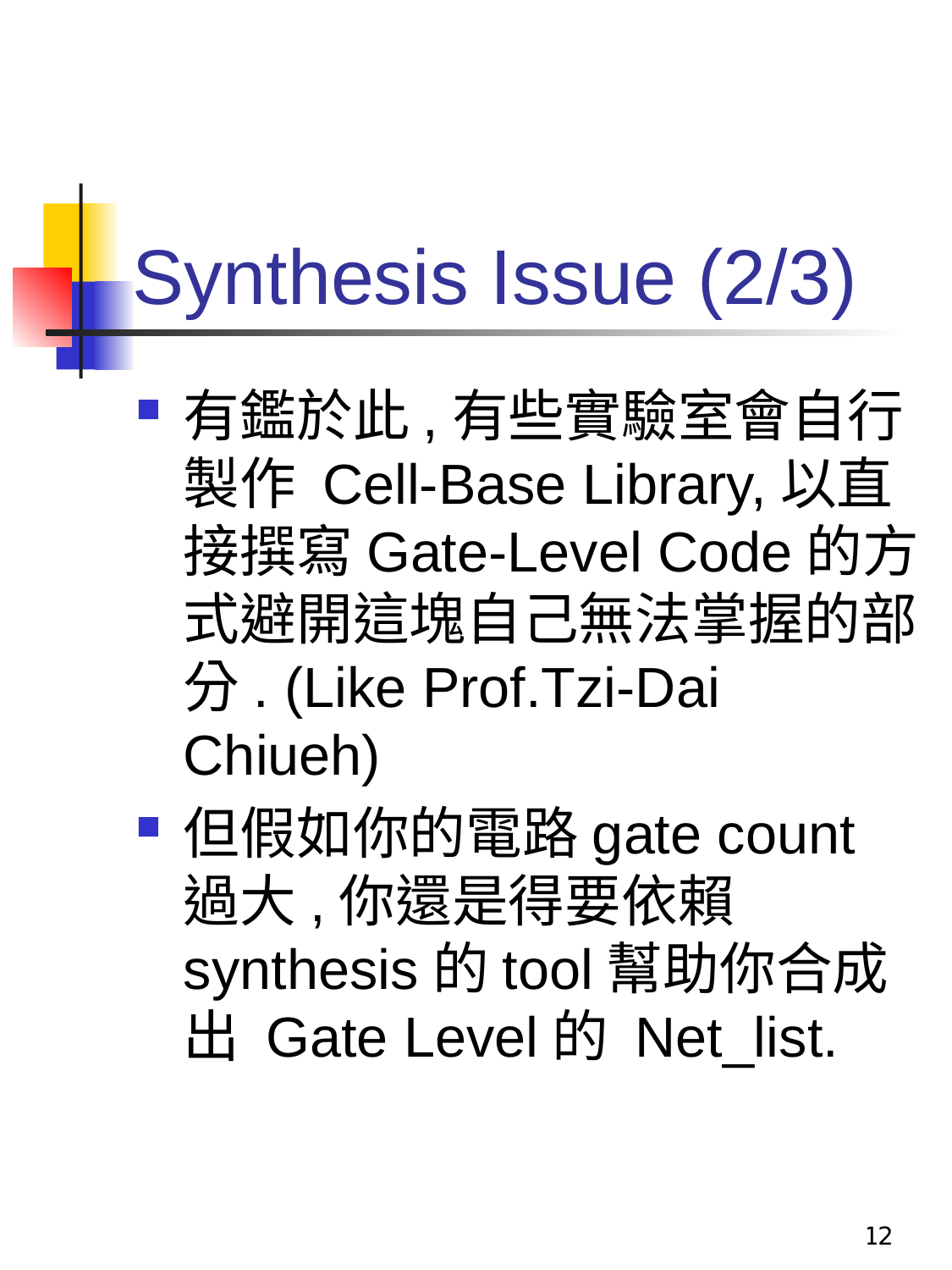

# Synthesis Issue (2/3)
有鑑於此,有些實驗室會自行製作 Cell-Base Library,以直接撰寫Gate-Level Code的方式避開這塊自己無法掌握的部分. (Like Prof.Tzi-Dai Chiueh)
但假如你的電路gate count過大,你還是得要依賴synthesis的tool幫助你合成出 Gate Level的 Net_list.

12